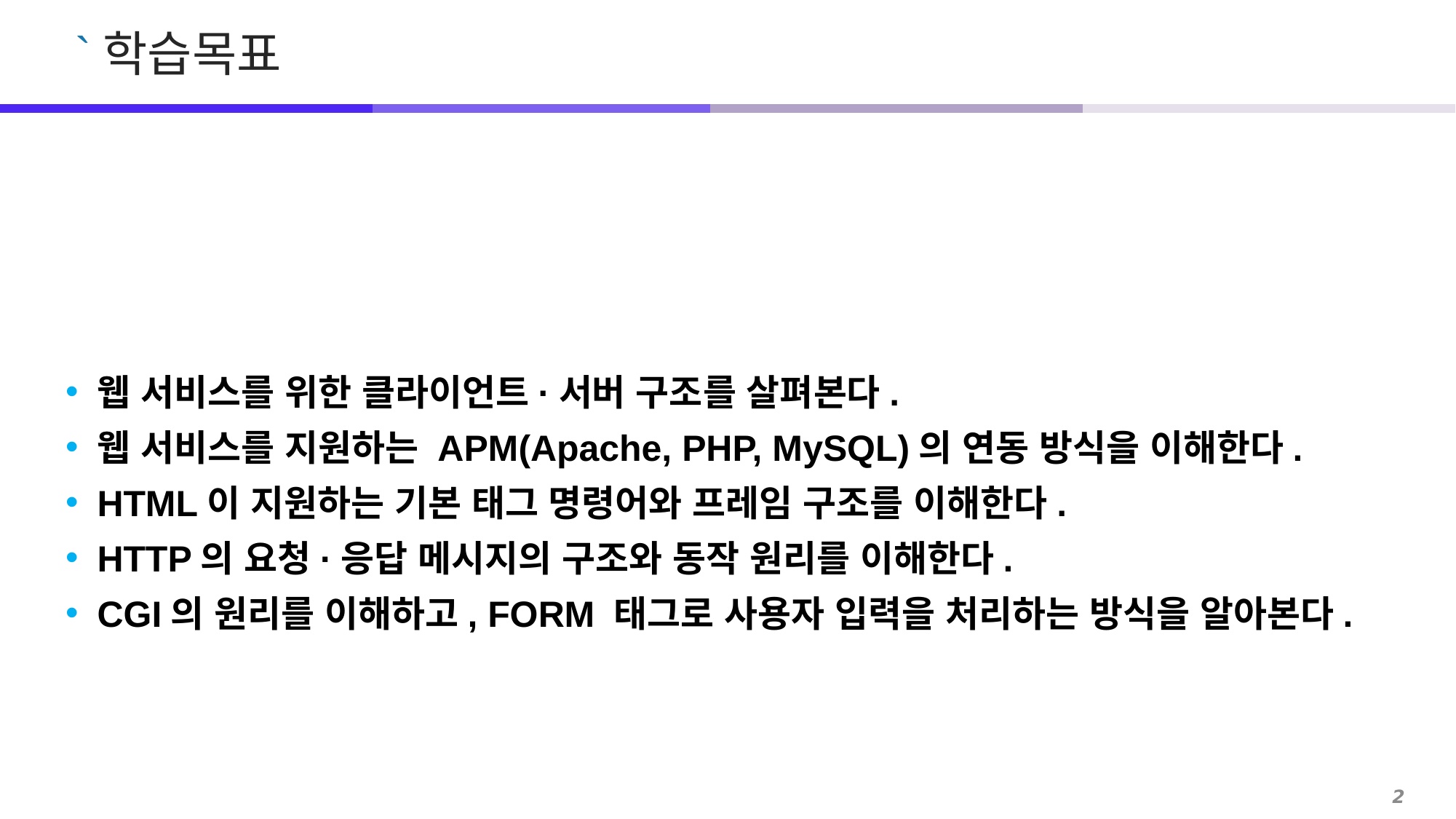

웹 서비스를 위한 클라이언트·서버 구조를 살펴본다.
웹 서비스를 지원하는 APM(Apache, PHP, MySQL)의 연동 방식을 이해한다.
HTML이 지원하는 기본 태그 명령어와 프레임 구조를 이해한다.
HTTP의 요청·응답 메시지의 구조와 동작 원리를 이해한다.
CGI의 원리를 이해하고, FORM 태그로 사용자 입력을 처리하는 방식을 알아본다.